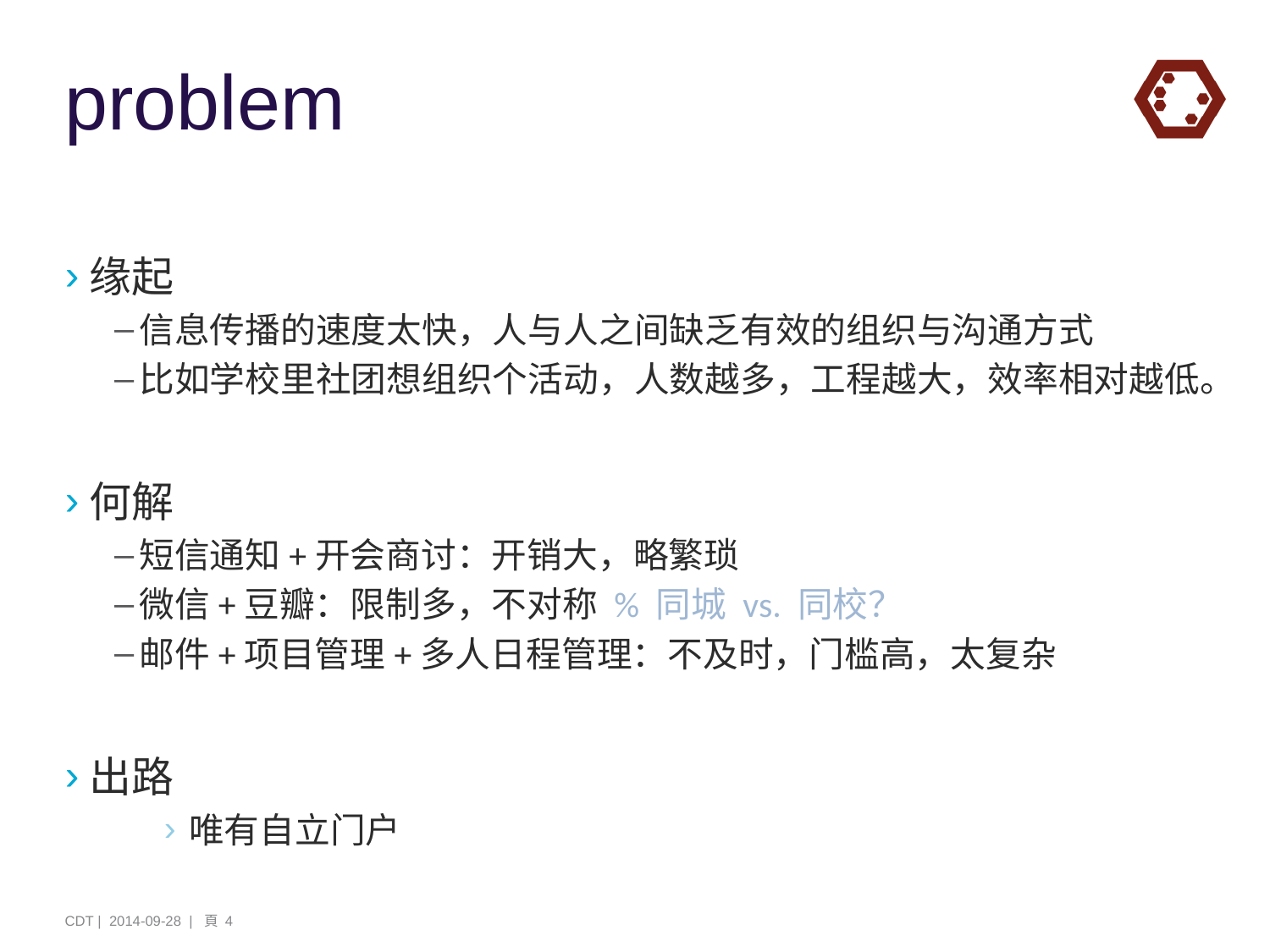

# problem
缘起
信息传播的速度太快，人与人之间缺乏有效的组织与沟通方式
比如学校里社团想组织个活动，人数越多，工程越大，效率相对越低。

何解
短信通知+开会商讨：开销大，略繁琐
微信+豆瓣：限制多，不对称 % 同城 vs. 同校？
邮件+项目管理+多人日程管理：不及时，门槛高，太复杂

出路
唯有自立门户